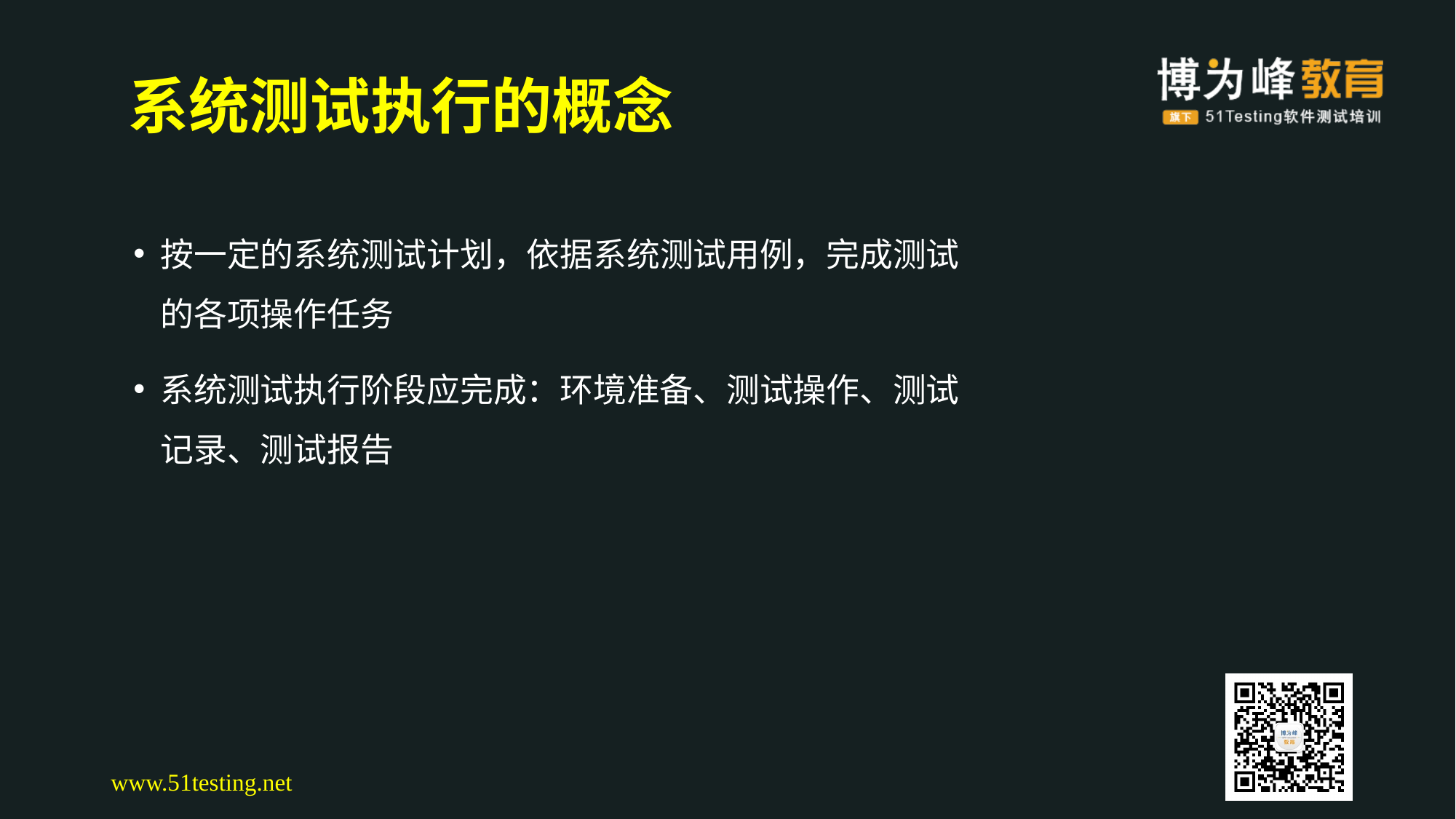

# 系统测试执行的概念
按一定的系统测试计划，依据系统测试用例，完成测试的各项操作任务
系统测试执行阶段应完成：环境准备、测试操作、测试记录、测试报告
www.51testing.net